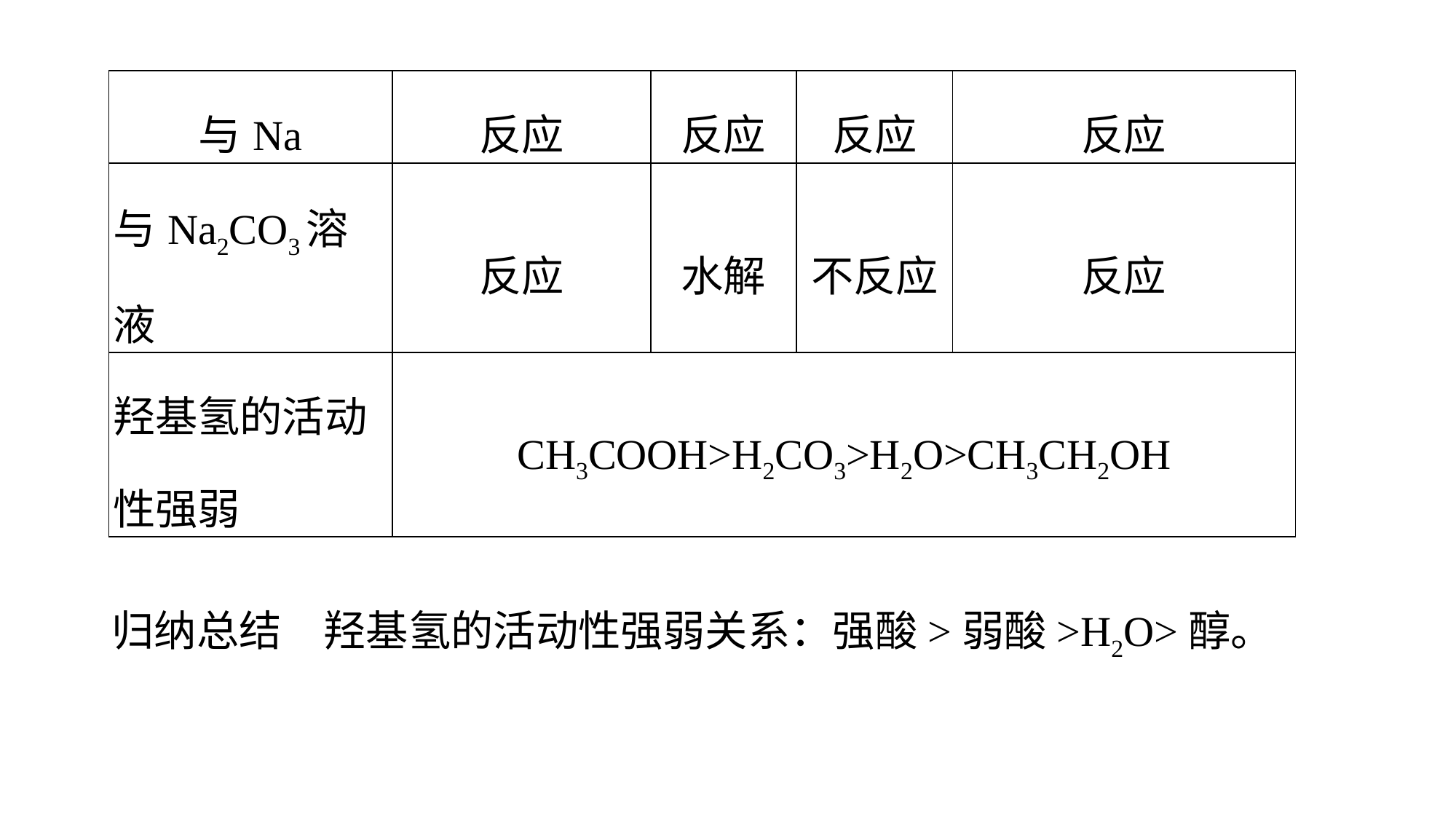

| 与Na | 反应 | 反应 | 反应 | 反应 |
| --- | --- | --- | --- | --- |
| 与Na2CO3溶液 | 反应 | 水解 | 不反应 | 反应 |
| 羟基氢的活动性强弱 | CH3COOH>H2CO3>H2O>CH3CH2OH |  |  |  |
归纳总结　羟基氢的活动性强弱关系：强酸>弱酸>H2O>醇。